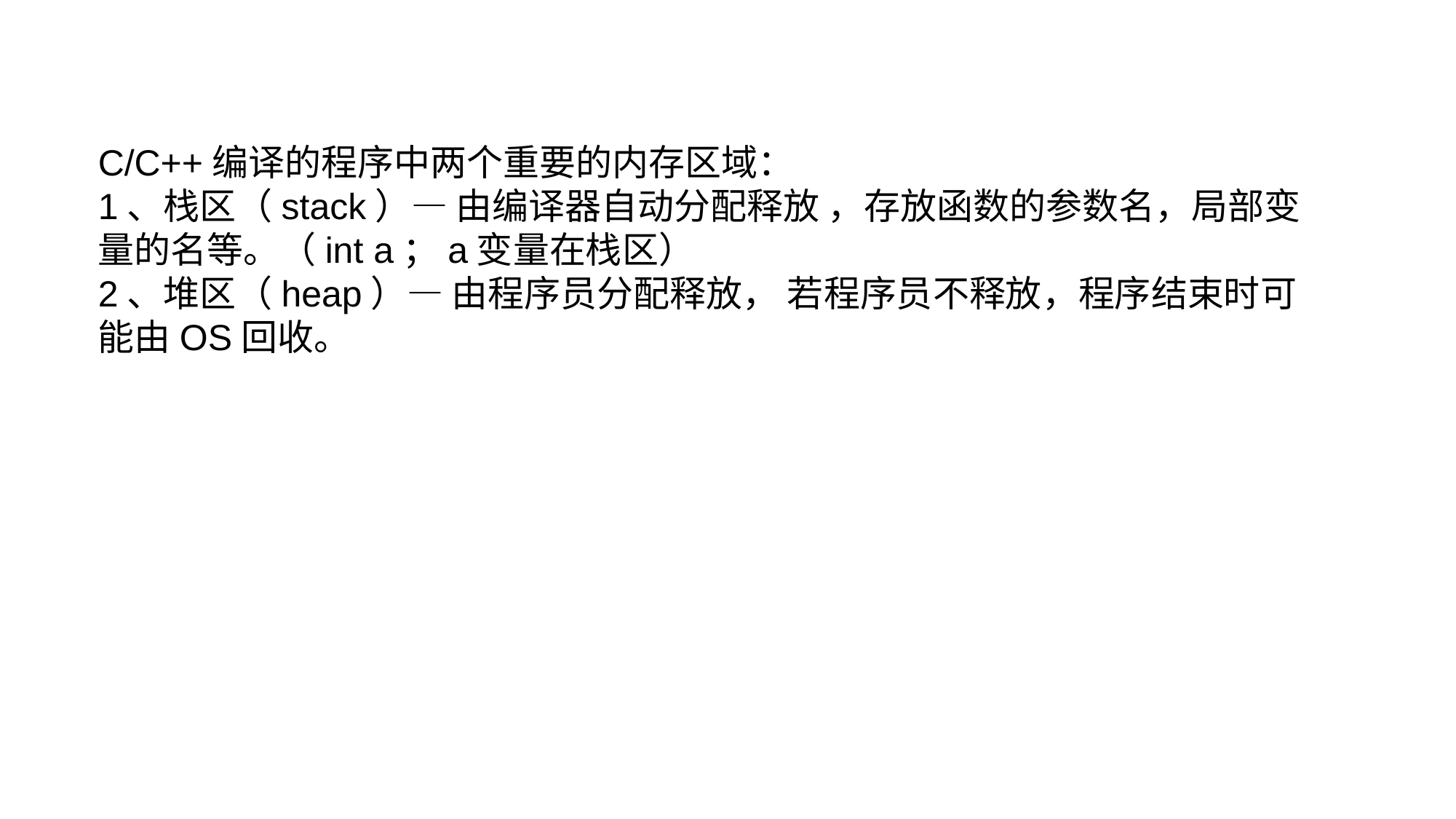

C/C++编译的程序中两个重要的内存区域：
1、栈区（stack）— 由编译器自动分配释放 ，存放函数的参数名，局部变量的名等。（int a；a变量在栈区）
2、堆区（heap）— 由程序员分配释放， 若程序员不释放，程序结束时可能由OS回收。